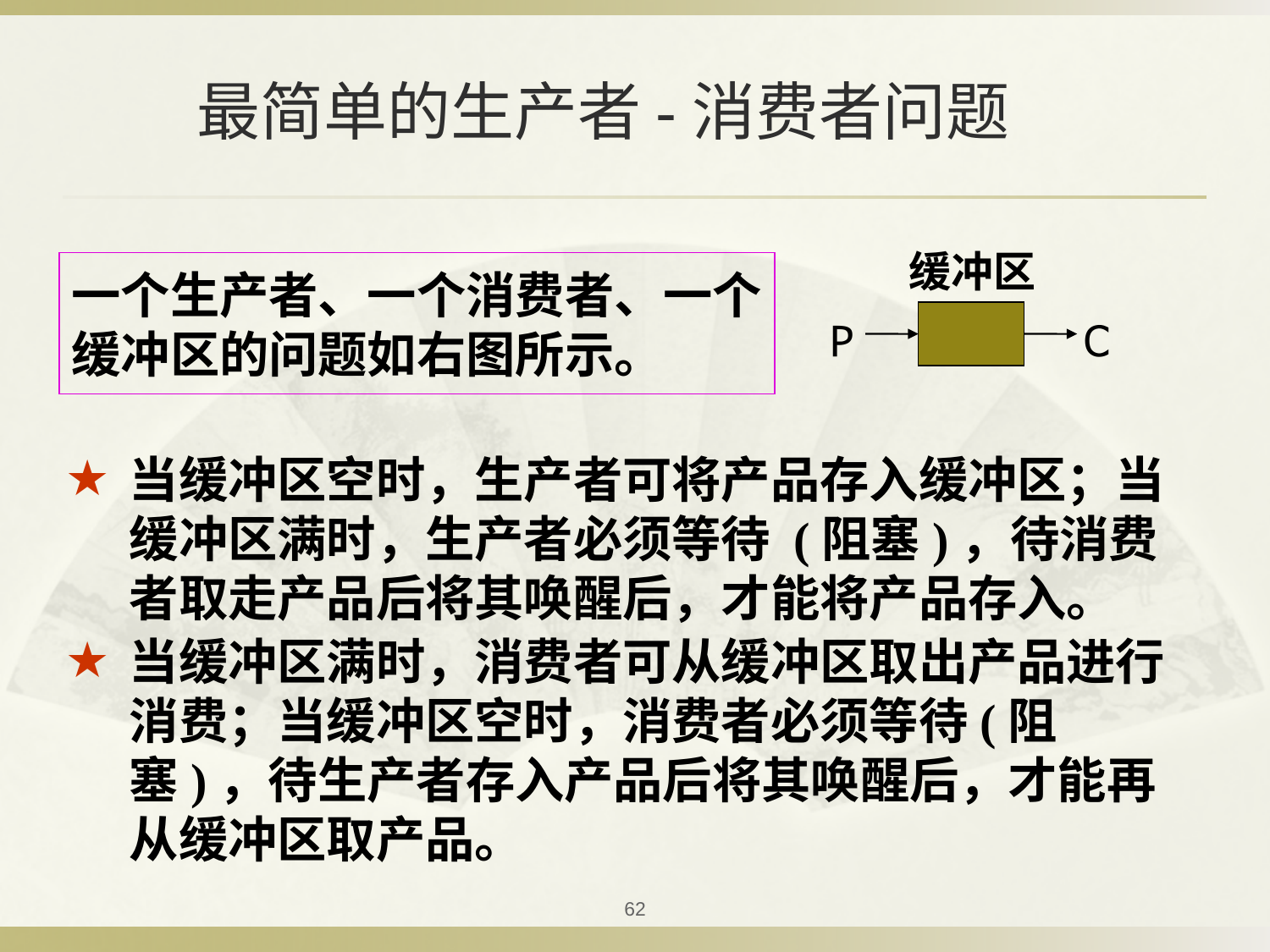

# 最简单的生产者-消费者问题
缓冲区

P
C

一个生产者、一个消费者、一个缓冲区的问题如右图所示。
当缓冲区空时，生产者可将产品存入缓冲区；当缓冲区满时，生产者必须等待 (阻塞)，待消费者取走产品后将其唤醒后，才能将产品存入。
当缓冲区满时，消费者可从缓冲区取出产品进行消费；当缓冲区空时，消费者必须等待(阻塞)，待生产者存入产品后将其唤醒后，才能再从缓冲区取产品。
62